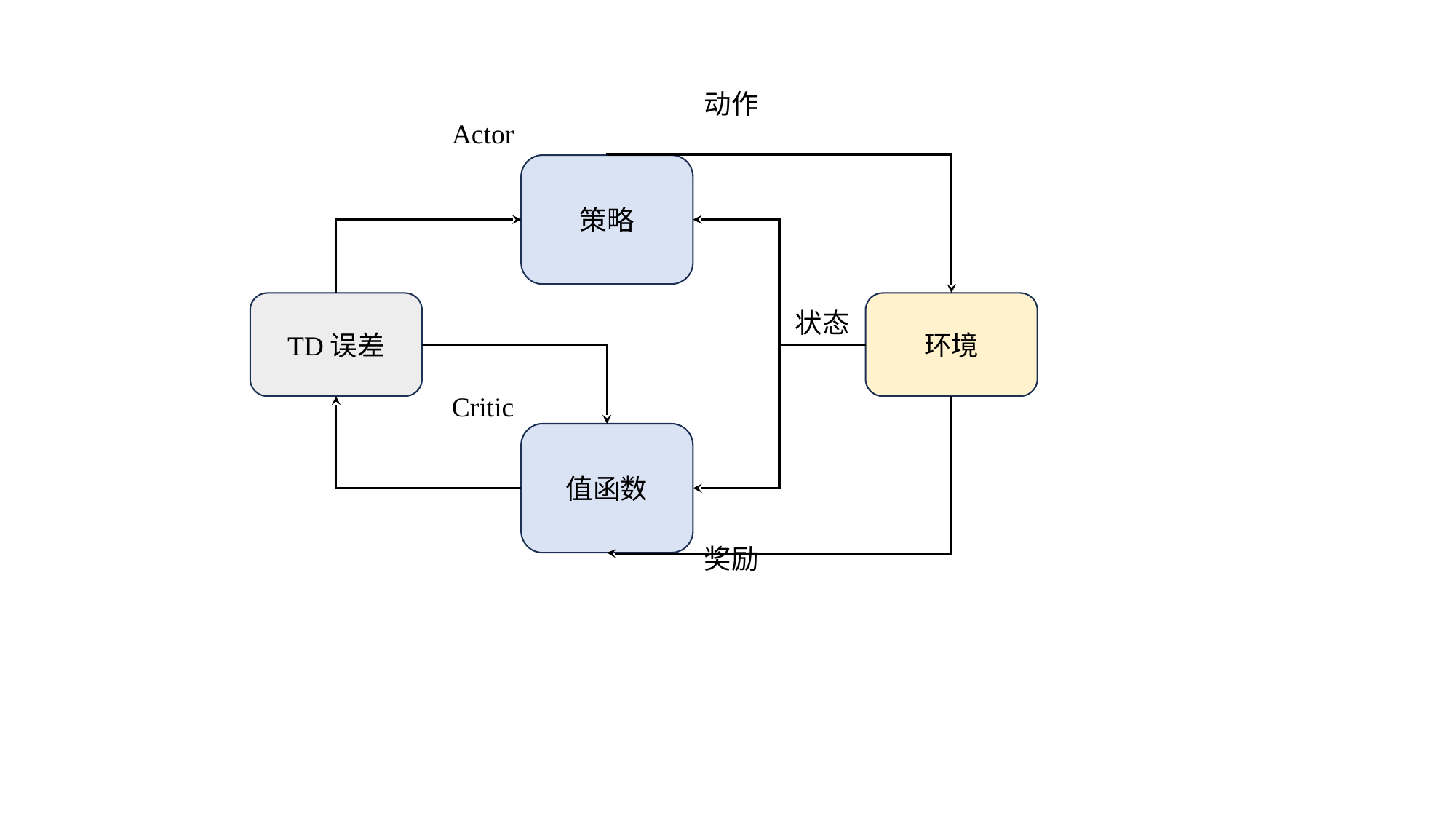

动作
Actor
策略
TD误差
环境
状态
Critic
值函数
奖励